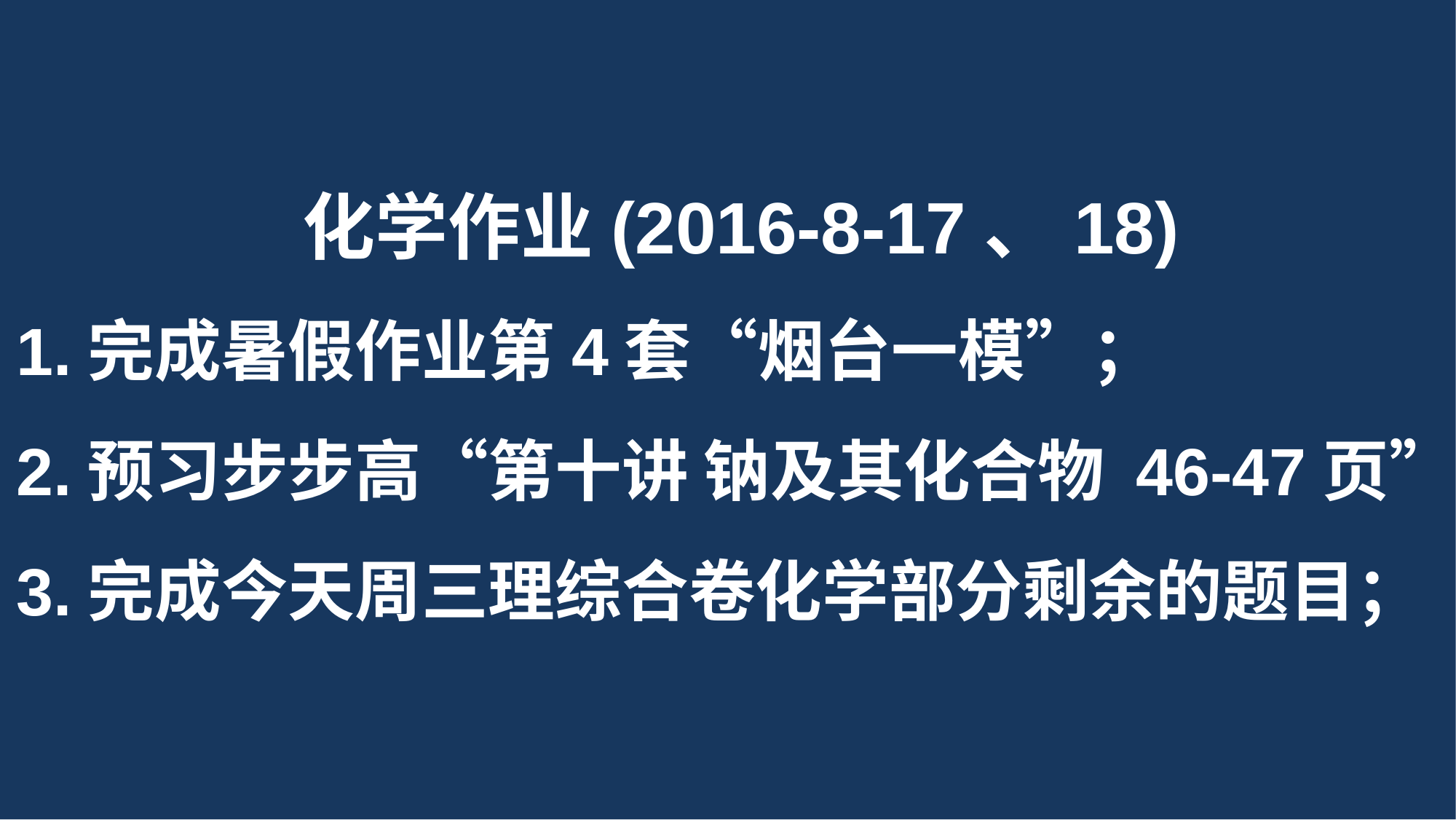

化学作业(2016-8-17、18)
1.完成暑假作业第4套“烟台一模”；
2.预习步步高“第十讲 钠及其化合物 46-47页”；
3.完成今天周三理综合卷化学部分剩余的题目；